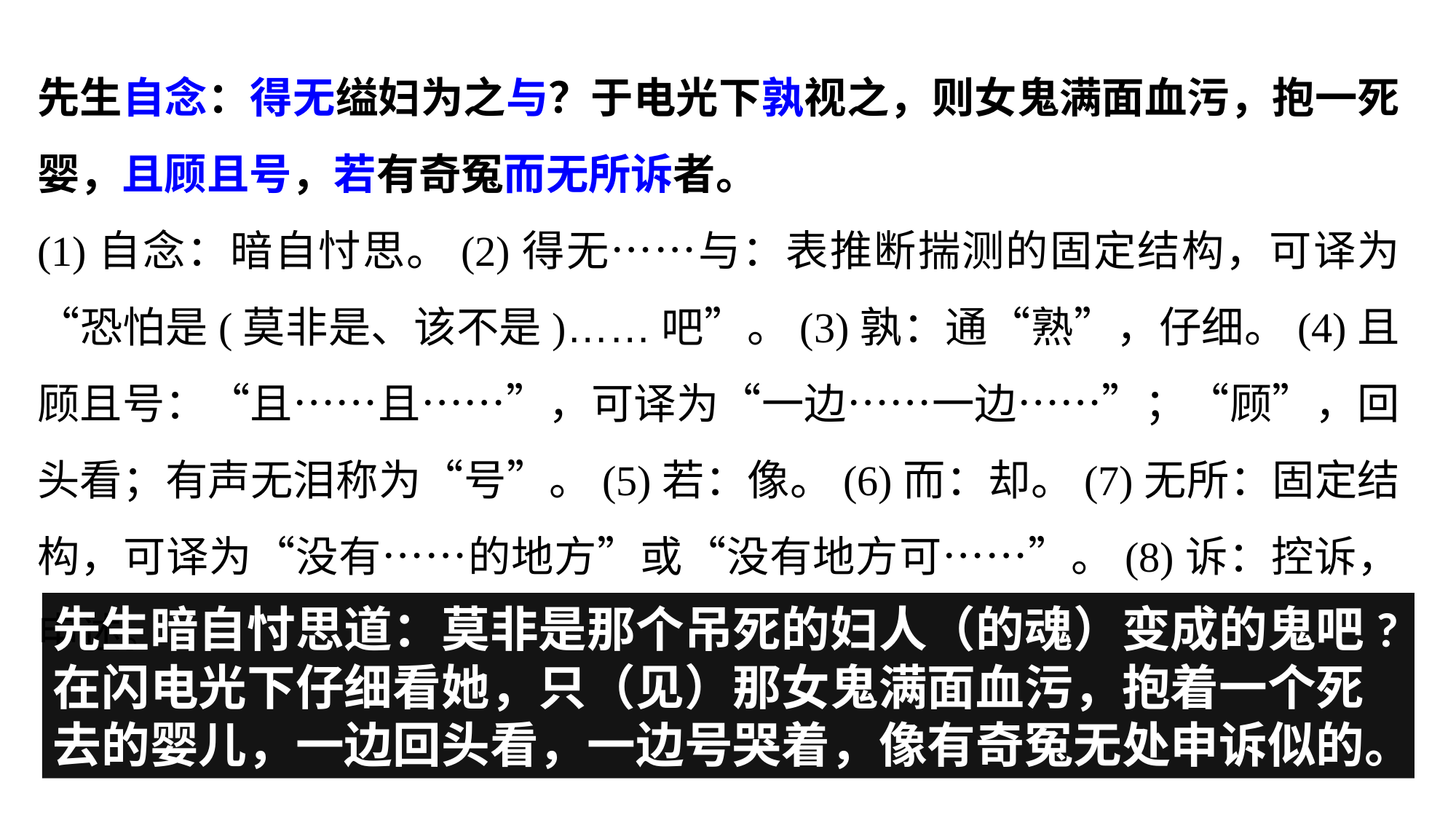

先生自念：得无缢妇为之与？于电光下孰视之，则女鬼满面血污，抱一死婴，且顾且号，若有奇冤而无所诉者。
(1)自念：暗自忖思。(2)得无……与：表推断揣测的固定结构，可译为“恐怕是(莫非是、该不是)……吧”。(3)孰：通“熟”，仔细。(4)且顾且号：“且……且……”，可译为“一边……一边……”；“顾”，回头看；有声无泪称为“号”。(5)若：像。(6)而：却。(7)无所：固定结构，可译为“没有……的地方”或“没有地方可……”。(8)诉：控诉，申述。
先生暗自忖思道：莫非是那个吊死的妇人（的魂）变成的鬼吧?在闪电光下仔细看她，只（见）那女鬼满面血污，抱着一个死去的婴儿，一边回头看，一边号哭着，像有奇冤无处申诉似的。